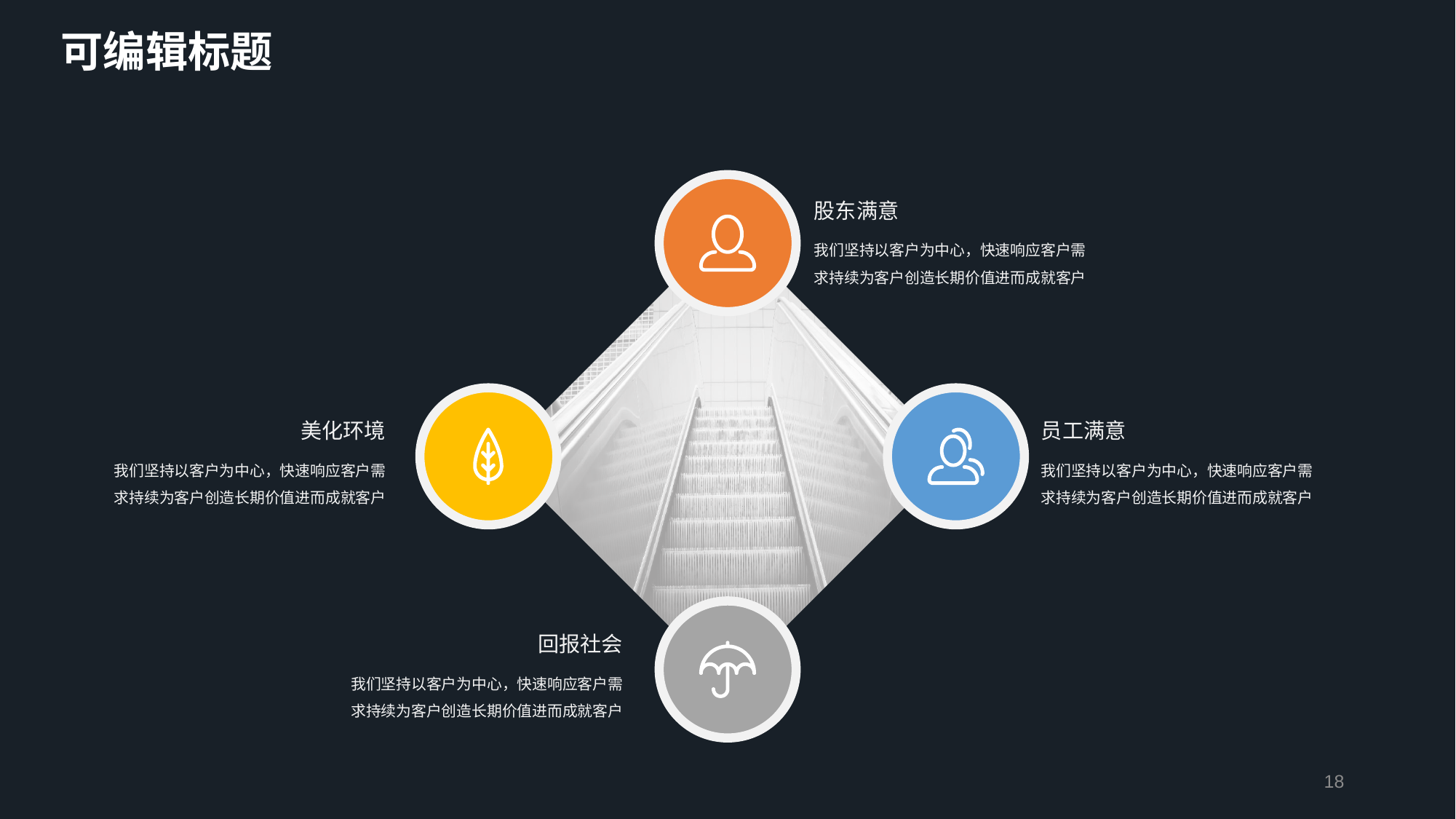

可编辑标题

股东满意
我们坚持以客户为中心，快速响应客户需求持续为客户创造长期价值进而成就客户

美化环境
我们坚持以客户为中心，快速响应客户需求持续为客户创造长期价值进而成就客户
员工满意
我们坚持以客户为中心，快速响应客户需求持续为客户创造长期价值进而成就客户

回报社会
我们坚持以客户为中心，快速响应客户需求持续为客户创造长期价值进而成就客户
18